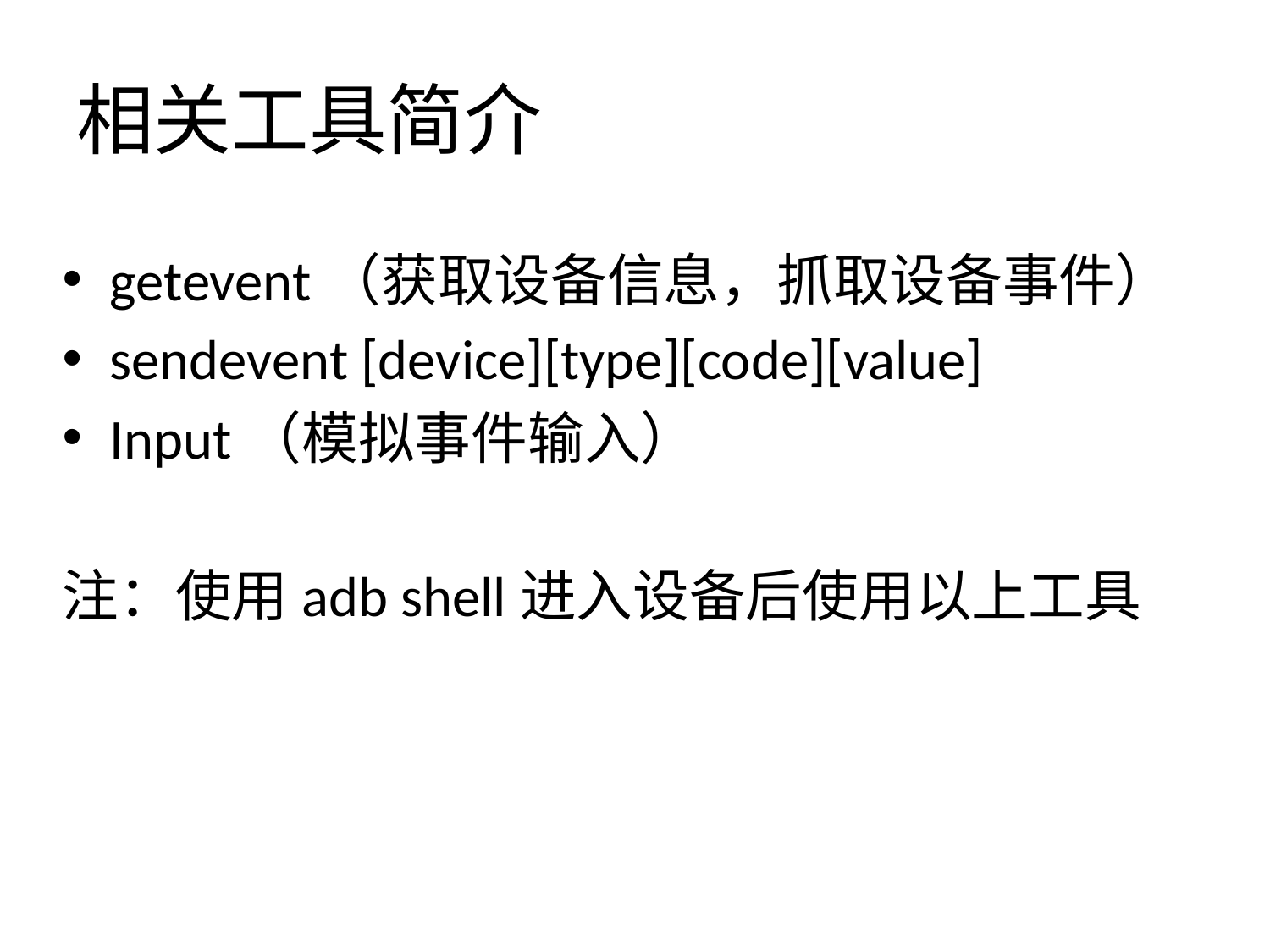

# 相关工具简介
getevent（获取设备信息，抓取设备事件）
sendevent [device][type][code][value]
Input（模拟事件输入）

注：使用adb shell进入设备后使用以上工具